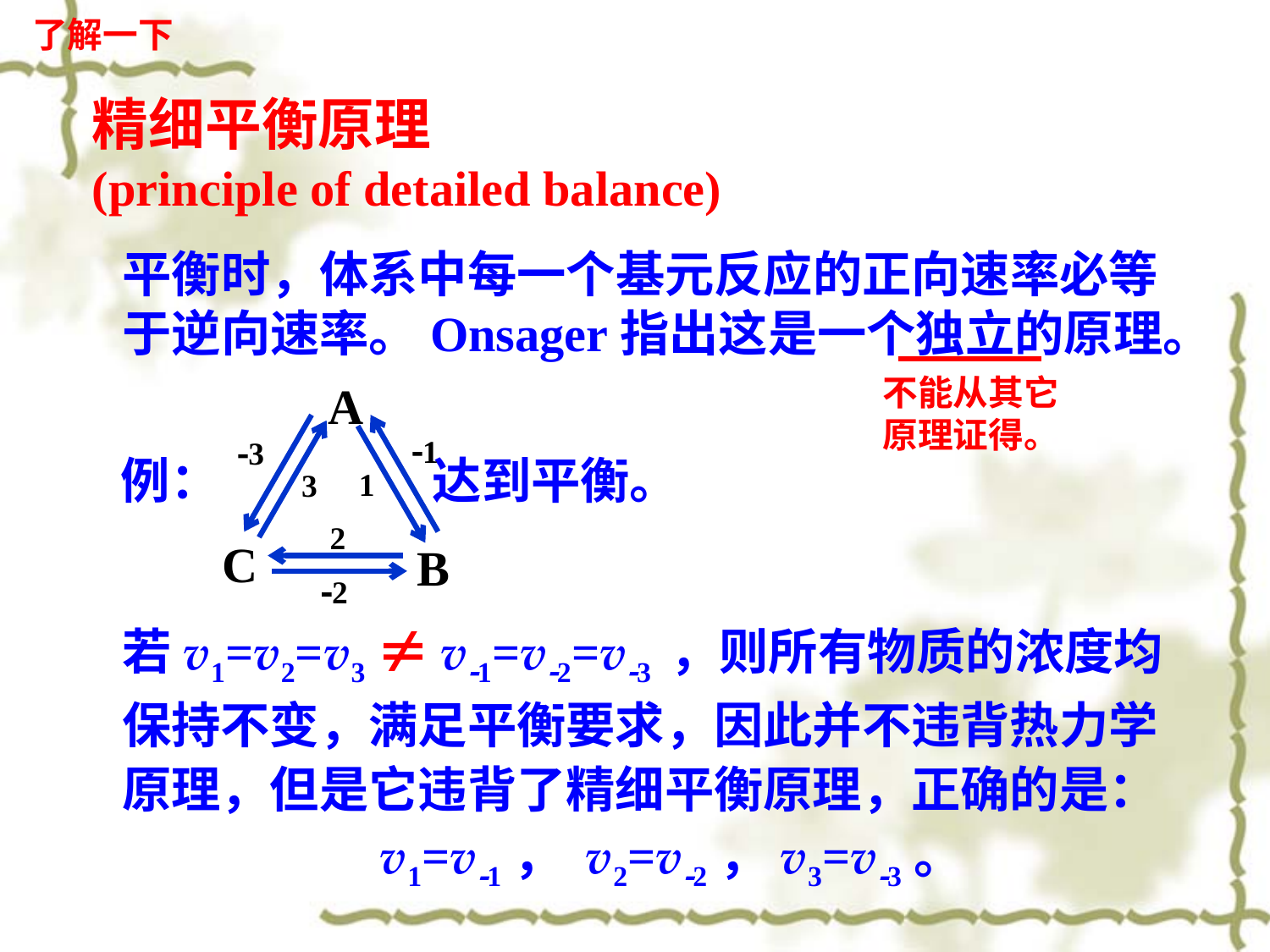

了解一下
精细平衡原理
(principle of detailed balance)
平衡时，体系中每一个基元反应的正向速率必等于逆向速率。Onsager指出这是一个独立的原理。
不能从其它原理证得。
A
C
B
−1
−3
1
3
2
−2
例：                   达到平衡。
若v1=v2=v3 ≠ v−1=v−2=v−3 ，则所有物质的浓度均保持不变，满足平衡要求，因此并不违背热力学原理，但是它违背了精细平衡原理，正确的是：
                     v1=v−1， v2=v−2，v3=v−3。